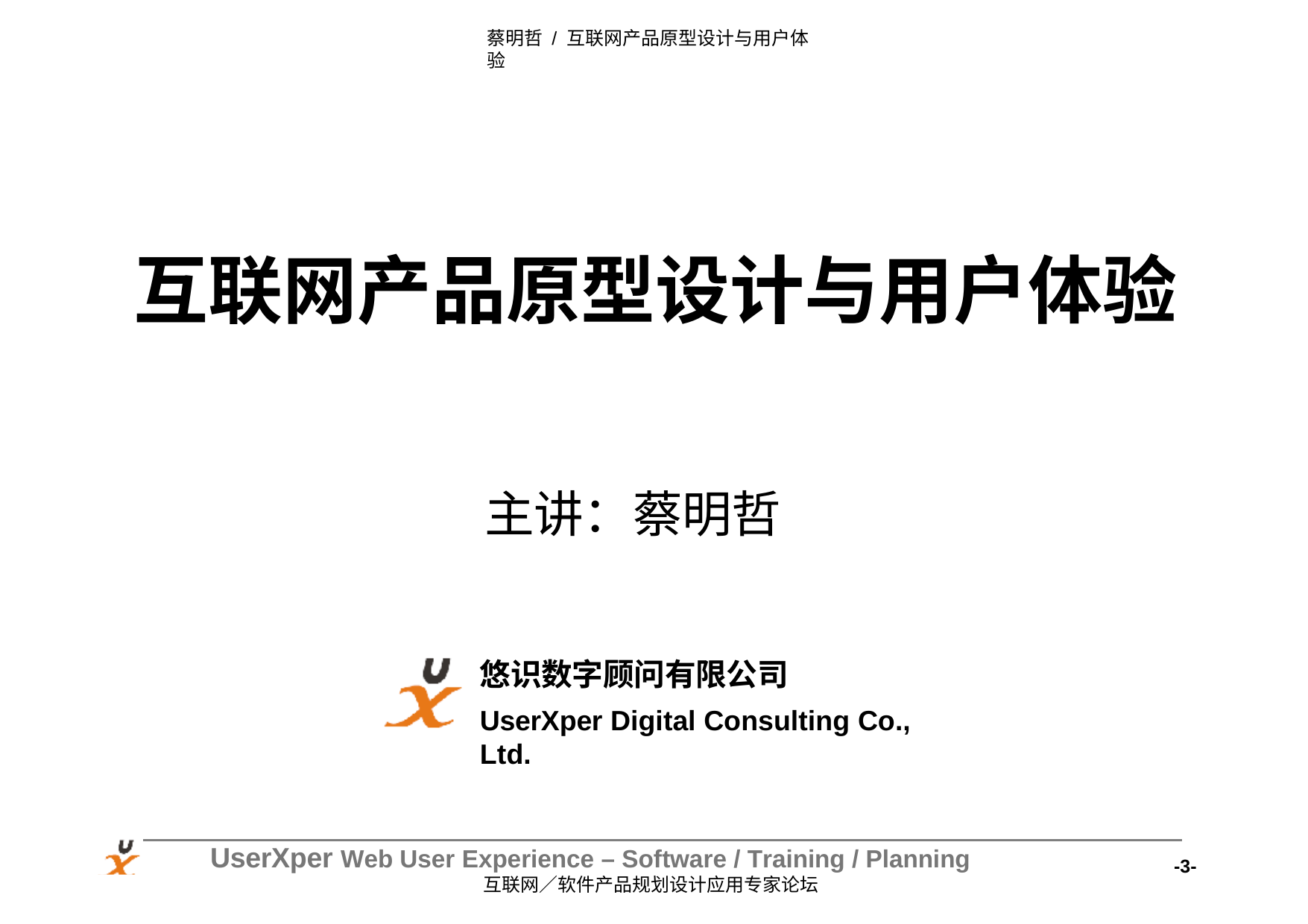

蔡明哲 / 互联网产品原型设计与用户体验
互联网产品原型设计与用户体验
主讲：蔡明哲
悠识数字顾问有限公司

UserXper Digital Consulting Co., Ltd.

UserXper Web User Experience – Software / Training / Planning
互联网／软件产品规划设计应用专家论坛
-3-